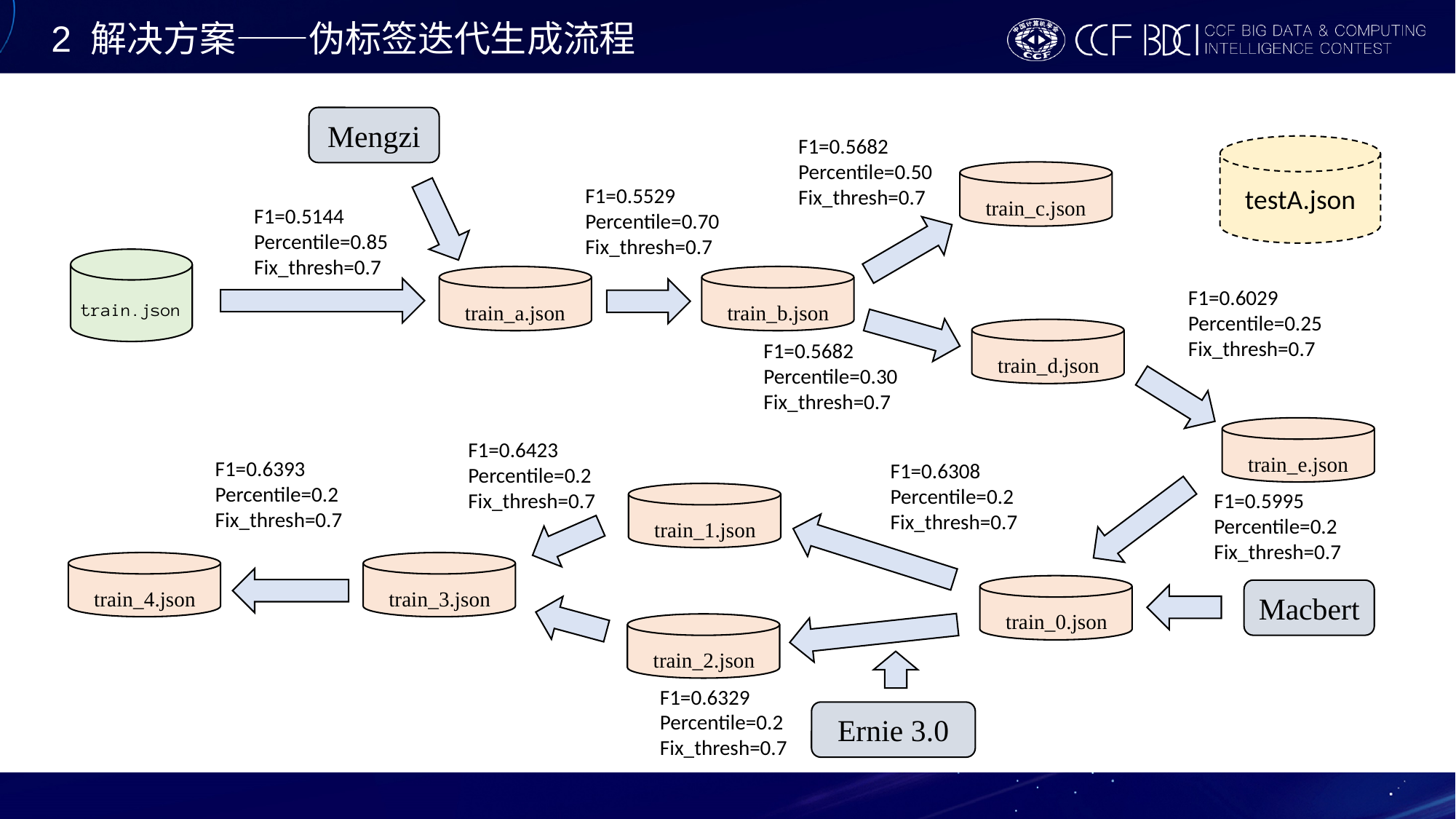

2 解决方案——伪标签迭代生成流程
Mengzi
F1=0.5682
Percentile=0.50
Fix_thresh=0.7
testA.json

train_c.json
F1=0.5529
Percentile=0.70
Fix_thresh=0.7

F1=0.5144
Percentile=0.85
Fix_thresh=0.7

train.json

train_a.json

train_b.json
F1=0.6029
Percentile=0.25
Fix_thresh=0.7

train_d.json
F1=0.5682
Percentile=0.30
Fix_thresh=0.7

train_e.json
F1=0.6423
Percentile=0.2
Fix_thresh=0.7
F1=0.6393
Percentile=0.2
Fix_thresh=0.7
F1=0.6308
Percentile=0.2
Fix_thresh=0.7

F1=0.5995
Percentile=0.2
Fix_thresh=0.7

train_1.json

train_4.json

train_3.json

train_0.json
Macbert

train_2.json

F1=0.6329
Percentile=0.2
Fix_thresh=0.7
Ernie 3.0